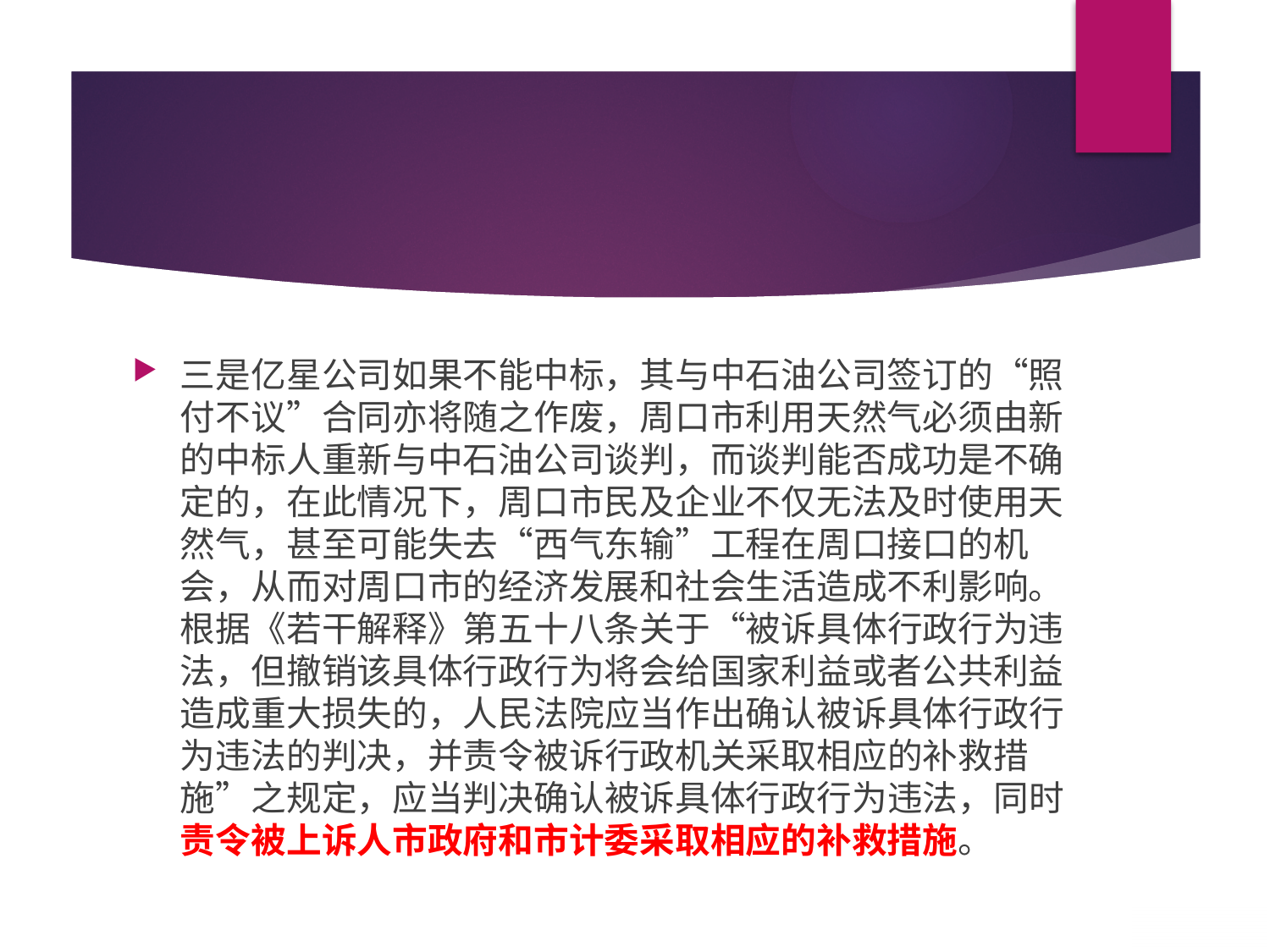

#
三是亿星公司如果不能中标，其与中石油公司签订的“照付不议”合同亦将随之作废，周口市利用天然气必须由新的中标人重新与中石油公司谈判，而谈判能否成功是不确定的，在此情况下，周口市民及企业不仅无法及时使用天然气，甚至可能失去“西气东输”工程在周口接口的机会，从而对周口市的经济发展和社会生活造成不利影响。根据《若干解释》第五十八条关于“被诉具体行政行为违法，但撤销该具体行政行为将会给国家利益或者公共利益造成重大损失的，人民法院应当作出确认被诉具体行政行为违法的判决，并责令被诉行政机关采取相应的补救措施”之规定，应当判决确认被诉具体行政行为违法，同时责令被上诉人市政府和市计委采取相应的补救措施。